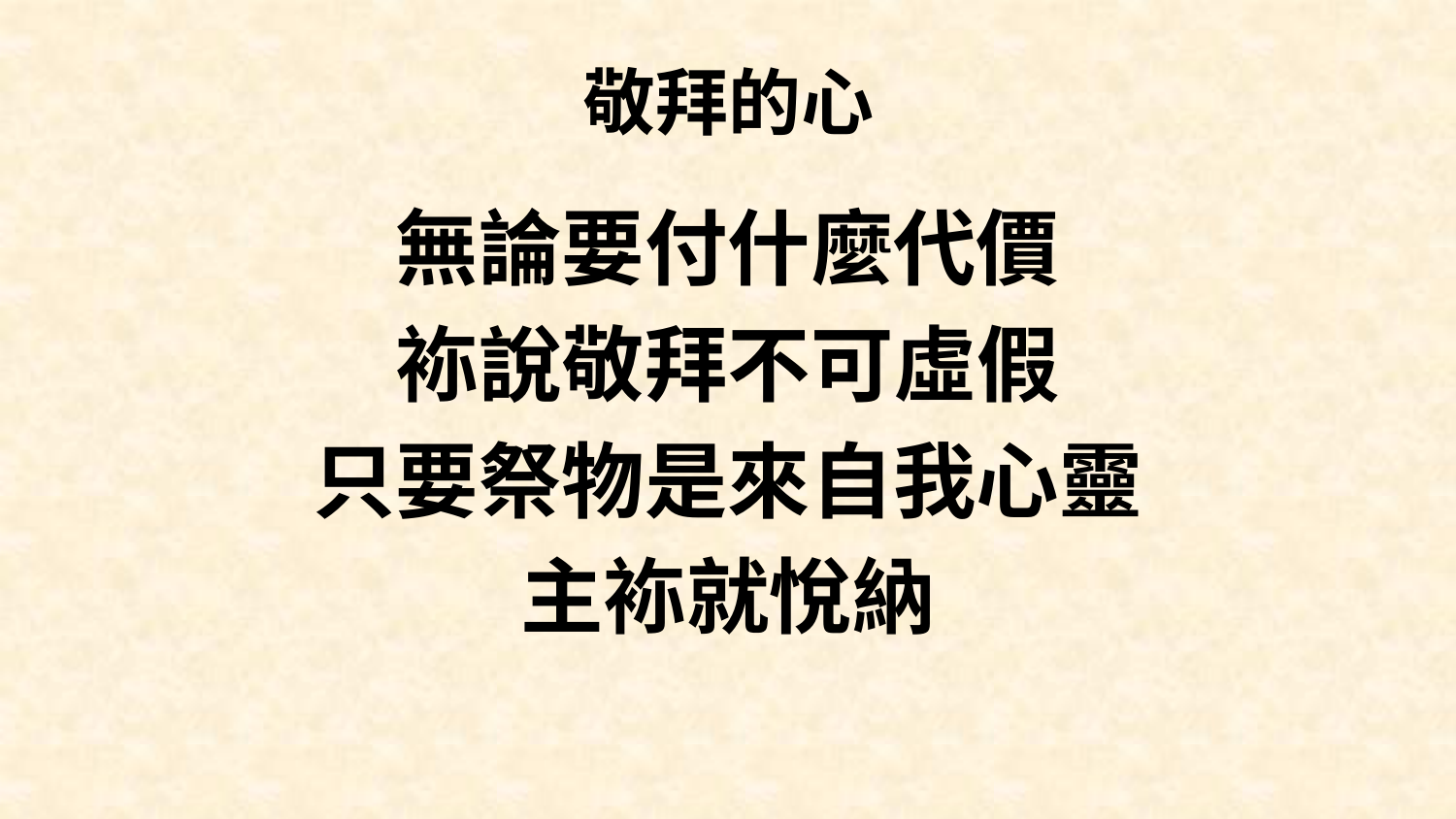

# 敬拜的心
無論要付什麼代價
袮說敬拜不可虛假
只要祭物是來自我心靈
主袮就悅納